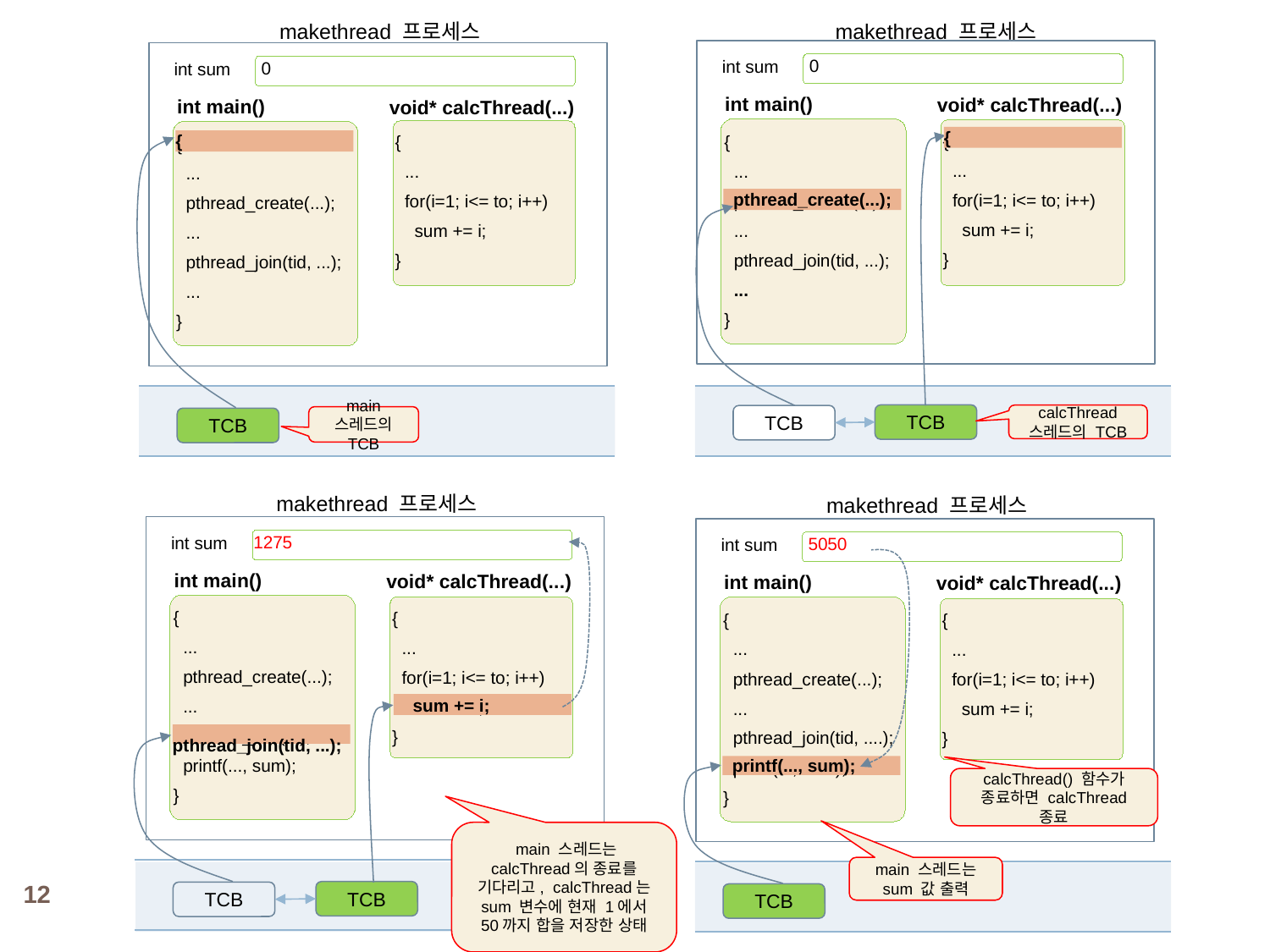

makethread 프로세스
makethread 프로세스

 0
int sum
 0
int sum
int main()
void* calcThread(...)
int main()
void* calcThread(...)
{
  ...
  pthread_create(...);
  ...
  pthread_join(tid, ...);
  ...
}
{
  ...
  for(i=1; i<= to; i++)
    sum += i;
}
{
  ...
  for(i=1; i<= to; i++)
    sum += i;
}
{
  ...
  pthread_create(...);
  ...
  pthread_join(tid, ...);
  ...
}
{
{

  pthread_create(...);

TCB
calcThread 스레드의 TCB
TCB
main 스레드의 TCB
TCB
makethread 프로세스
makethread 프로세스

1275
int sum
 5050
int sum

int main()
void* calcThread(...)
int main()
void* calcThread(...)
{
  ...
  pthread_create(...);
  ...
  pthread_join(...);
  printf(..., sum);
}
{
  ...
  pthread_create(...);
  ...
  pthread_join(tid, ....);
  printf(..., sum);
}
{
  ...
  for(i=1; i<= to; i++)
    sum += i;
}
{
  ...
  for(i=1; i<= to; i++)
    sum += i;
}
    sum += i;

  pthread_join(tid, ...);

  printf(..., sum);

calcThread() 함수가 종료하면 calcThread 종료
 main 스레드는 calcThread의 종료를 기다리고,  calcThread는 sum 변수에 현재 1에서 50까지 합을 저장한 상태
main 스레드는 sum 값 출력

12
TCB
TCB
TCB